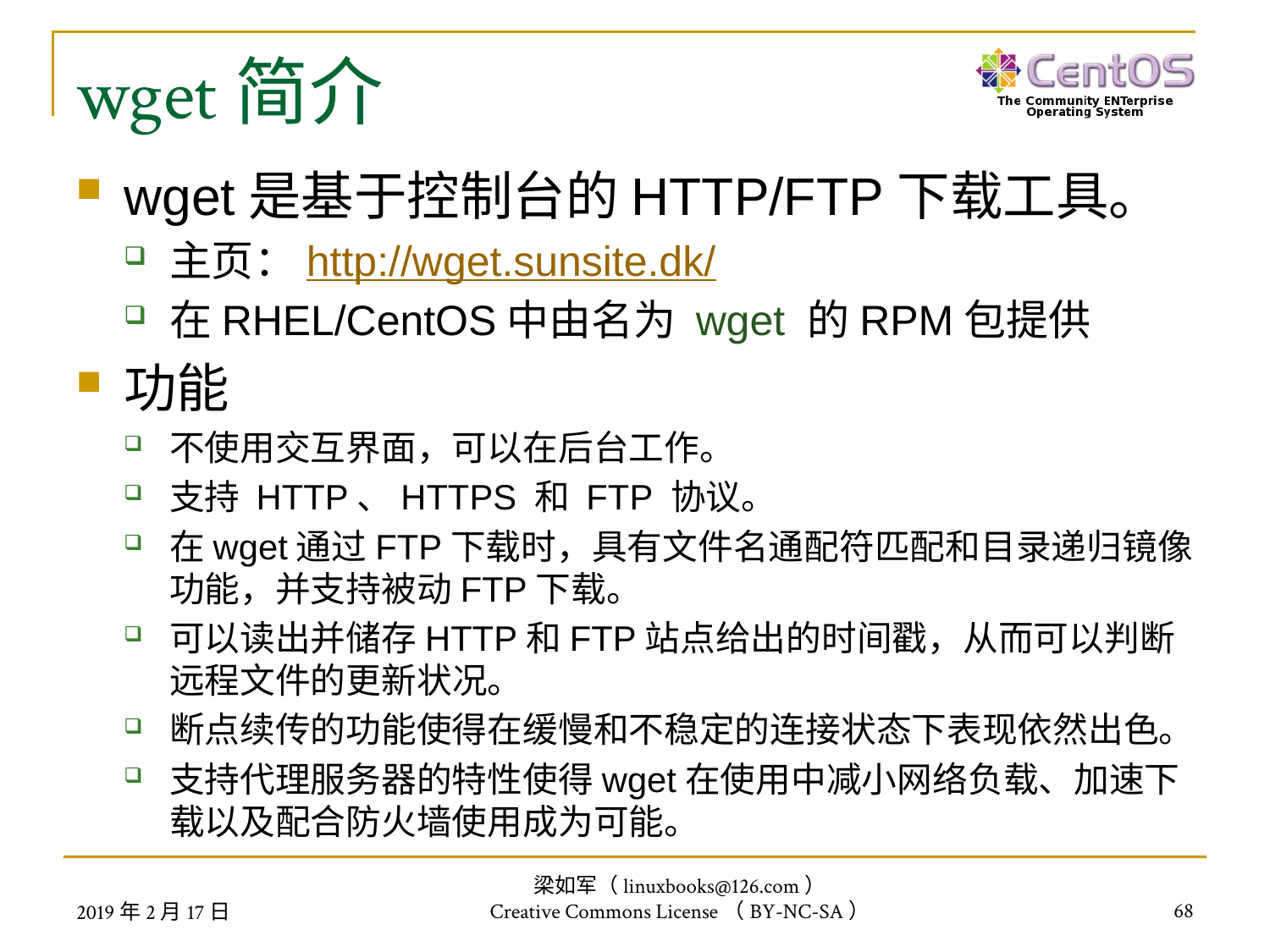

# wget简介
wget是基于控制台的HTTP/FTP下载工具。
主页：http://wget.sunsite.dk/
在RHEL/CentOS中由名为 wget 的RPM包提供
功能
不使用交互界面，可以在后台工作。
支持 HTTP、HTTPS 和 FTP 协议。
在wget通过FTP下载时，具有文件名通配符匹配和目录递归镜像功能，并支持被动FTP下载。
可以读出并储存HTTP和FTP站点给出的时间戳，从而可以判断远程文件的更新状况。
断点续传的功能使得在缓慢和不稳定的连接状态下表现依然出色。
支持代理服务器的特性使得wget在使用中减小网络负载、加速下载以及配合防火墙使用成为可能。
梁如军（linuxbooks@126.com）
Creative Commons License（BY-NC-SA）
2019年2月17日
68